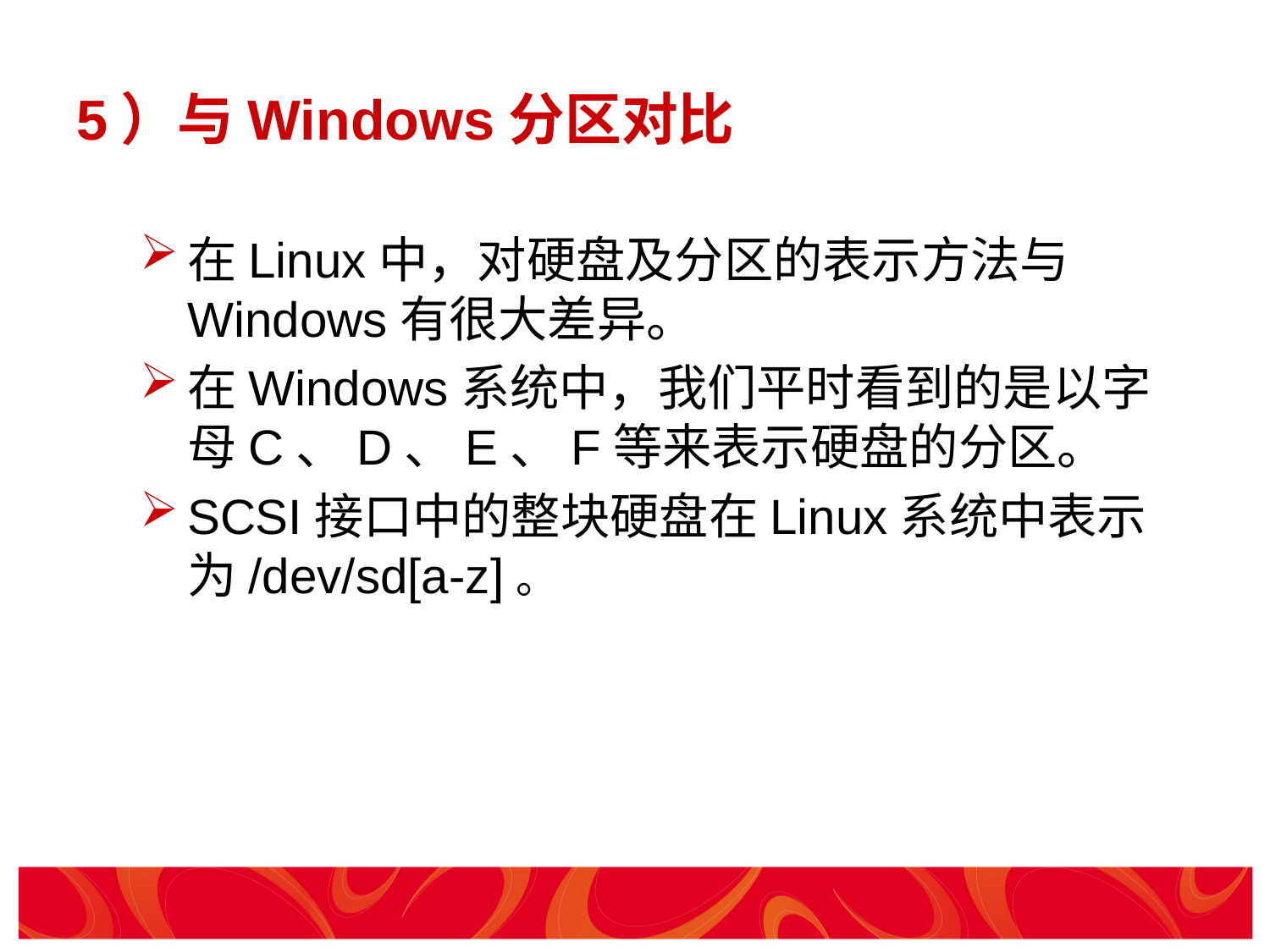

# 5）与Windows分区对比
在Linux中，对硬盘及分区的表示方法与Windows有很大差异。
在Windows系统中，我们平时看到的是以字母C、D、E、F等来表示硬盘的分区。
SCSI接口中的整块硬盘在Linux系统中表示为/dev/sd[a-z]。